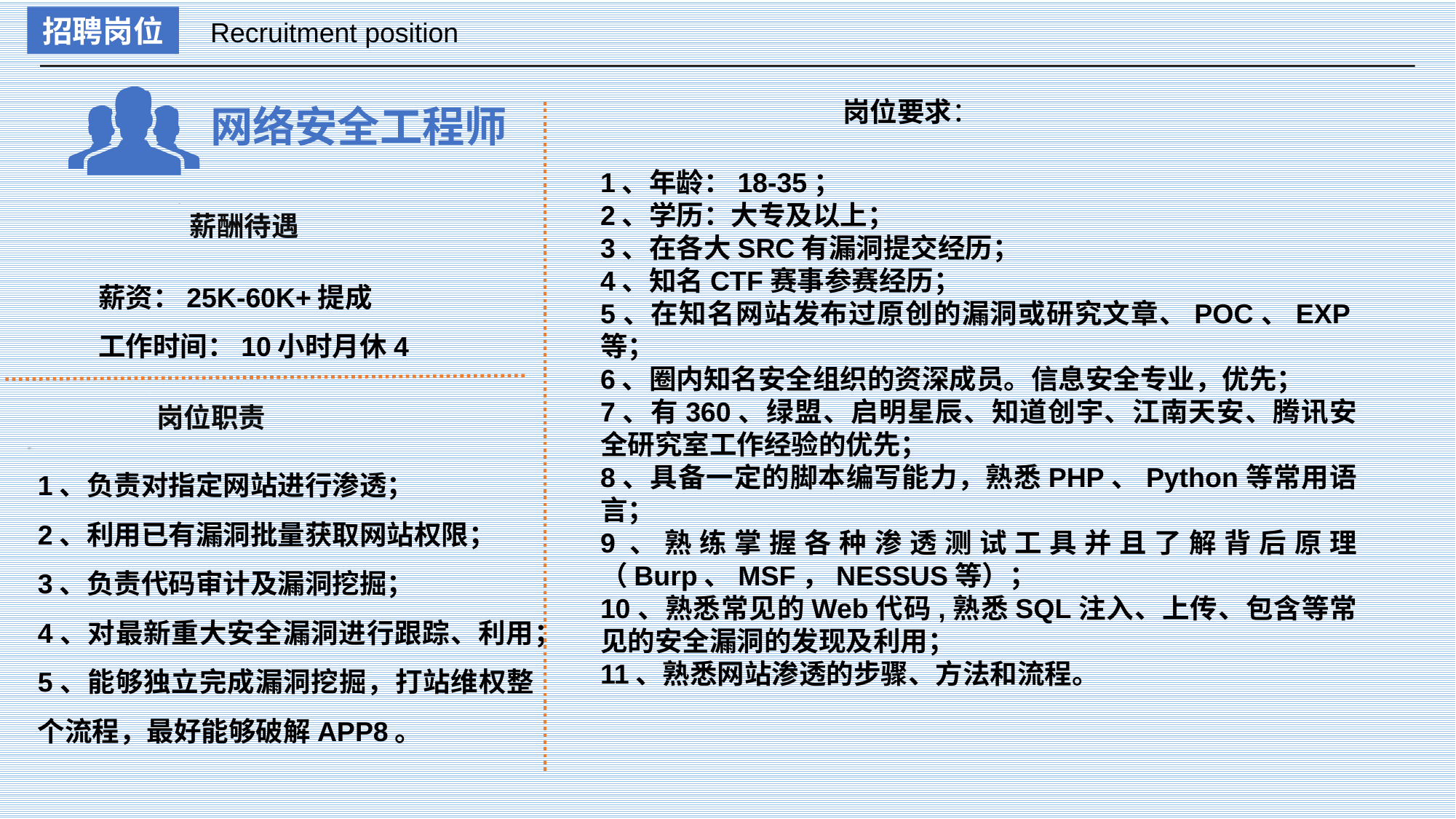

招聘岗位
Recruitment position

岗位要求：

网络安全工程师
1、年龄：18-35；
2、学历：大专及以上；
3、在各大SRC有漏洞提交经历；
4、知名CTF赛事参赛经历；
5、在知名网站发布过原创的漏洞或研究文章、POC、EXP等；
6、圈内知名安全组织的资深成员。信息安全专业，优先；
7、有360、绿盟、启明星辰、知道创宇、江南天安、腾讯安全研究室工作经验的优先；
8、具备一定的脚本编写能力，熟悉PHP、Python等常用语言；
9、熟练掌握各种渗透测试工具并且了解背后原理（Burp、MSF，NESSUS等）；
10、熟悉常见的Web代码,熟悉SQL注入、上传、包含等常见的安全漏洞的发现及利用；
11、熟悉网站渗透的步骤、方法和流程。
薪酬待遇
薪资：25K-60K+提成
工作时间：10小时月休4
岗位职责
1、负责对指定网站进行渗透；
2、利用已有漏洞批量获取网站权限；
3、负责代码审计及漏洞挖掘；
4、对最新重大安全漏洞进行跟踪、利用；
5、能够独立完成漏洞挖掘，打站维权整个流程，最好能够破解APP8。